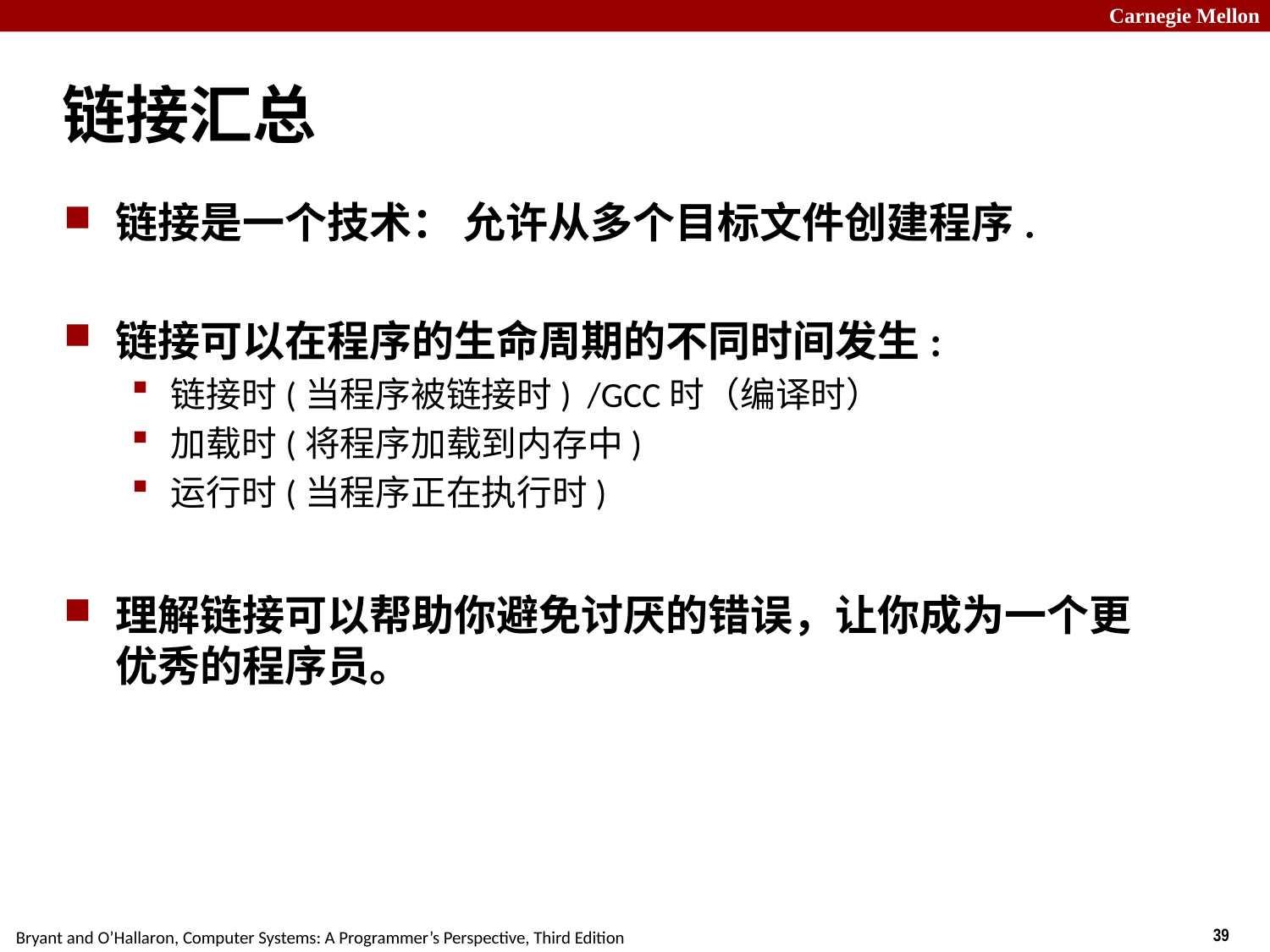

# 链接汇总
链接是一个技术： 允许从多个目标文件创建程序.

链接可以在程序的生命周期的不同时间发生:
链接时(当程序被链接时)  /GCC时（编译时）
加载时(将程序加载到内存中)
运行时(当程序正在执行时)

理解链接可以帮助你避免讨厌的错误，让你成为一个更优秀的程序员。